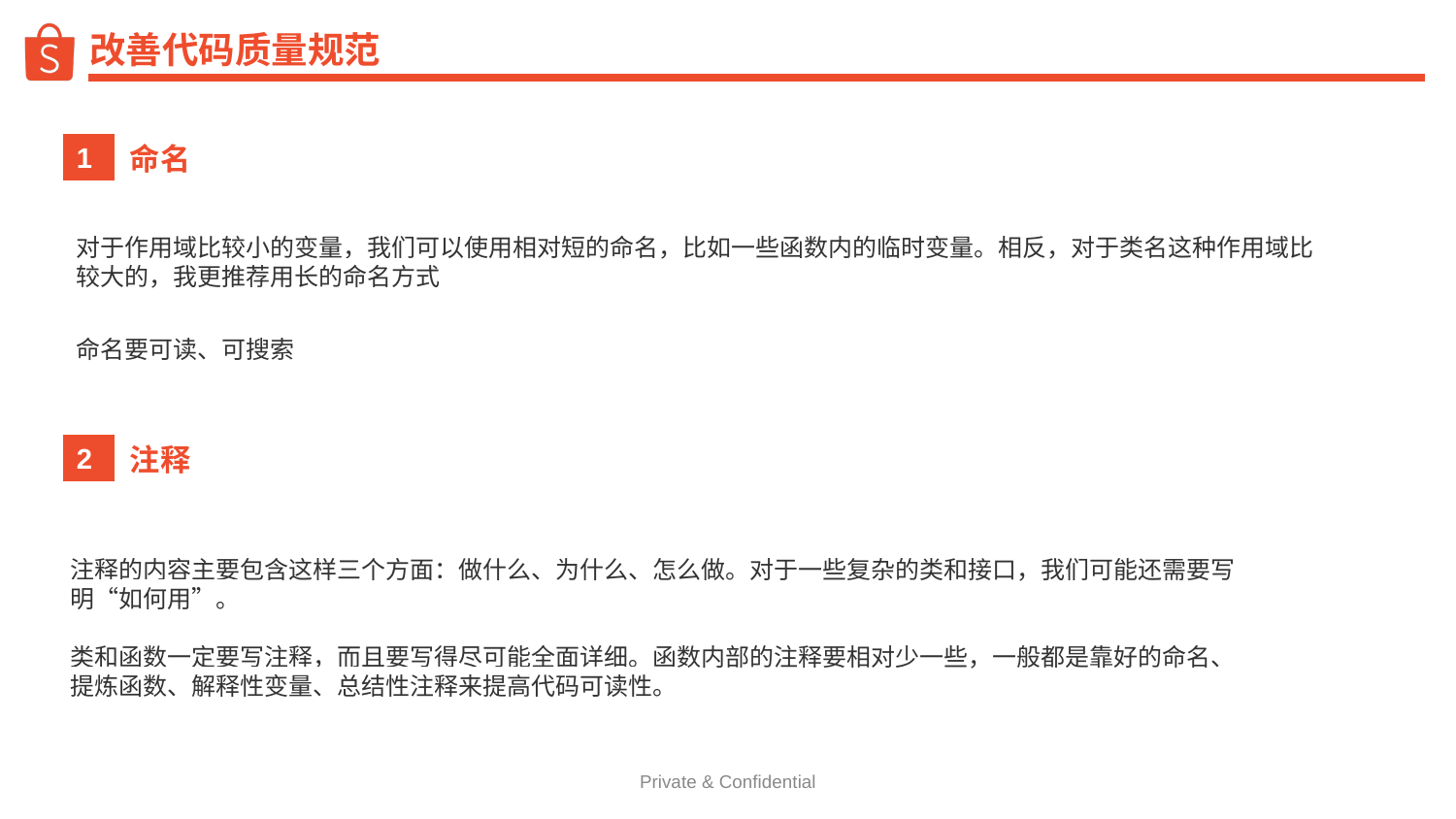

# 改善代码质量规范
命名
1
对于作用域比较小的变量，我们可以使用相对短的命名，比如一些函数内的临时变量。相反，对于类名这种作用域比较大的，我更推荐用长的命名方式
命名要可读、可搜索
注释
2
注释的内容主要包含这样三个方面：做什么、为什么、怎么做。对于一些复杂的类和接口，我们可能还需要写明“如何用”。

类和函数一定要写注释，而且要写得尽可能全面详细。函数内部的注释要相对少一些，一般都是靠好的命名、提炼函数、解释性变量、总结性注释来提高代码可读性。